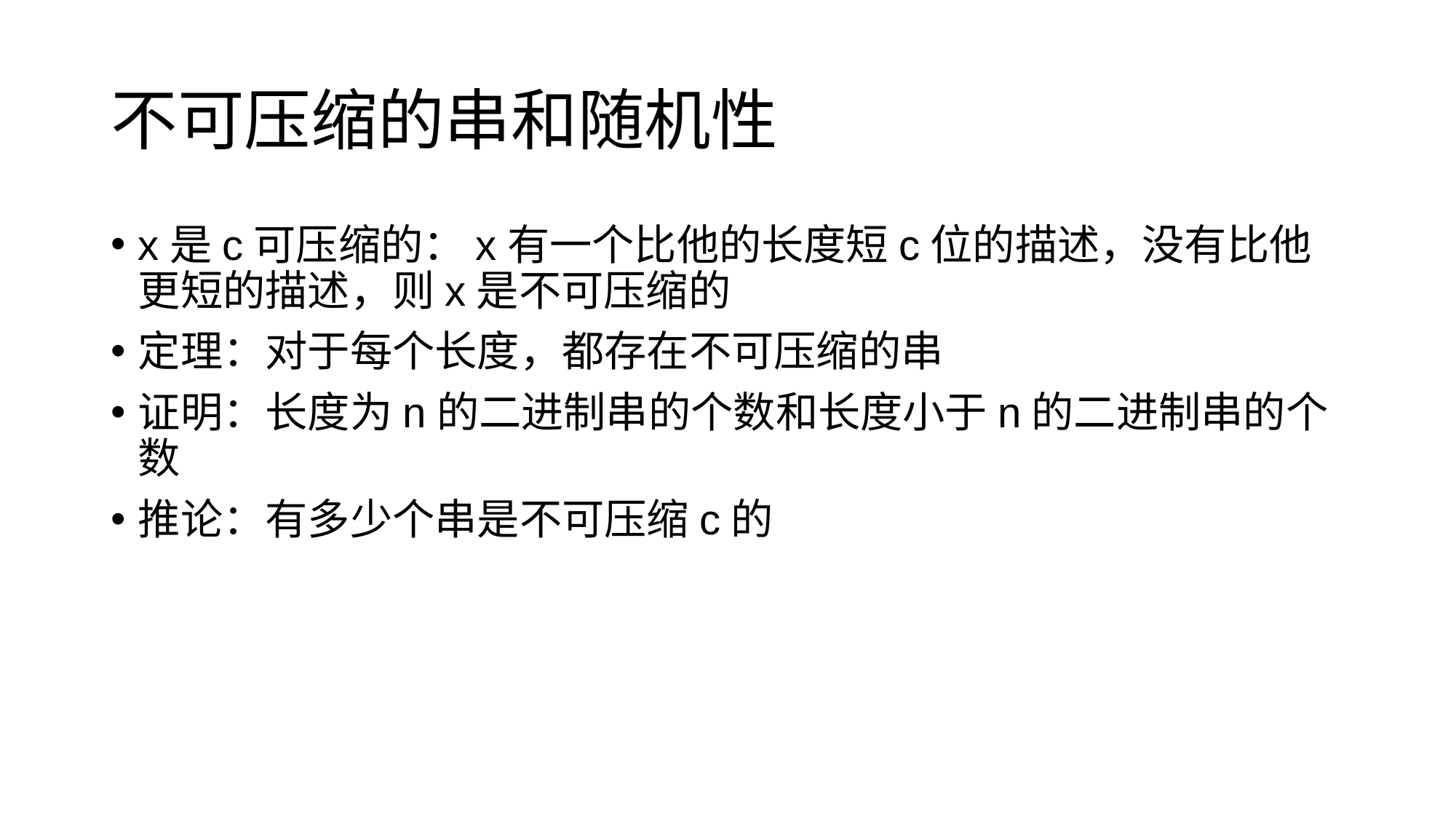

# 不可压缩的串和随机性
x是c可压缩的：x有一个比他的长度短c位的描述，没有比他更短的描述，则x是不可压缩的
定理：对于每个长度，都存在不可压缩的串
证明：长度为n的二进制串的个数和长度小于n的二进制串的个数
推论：有多少个串是不可压缩c的